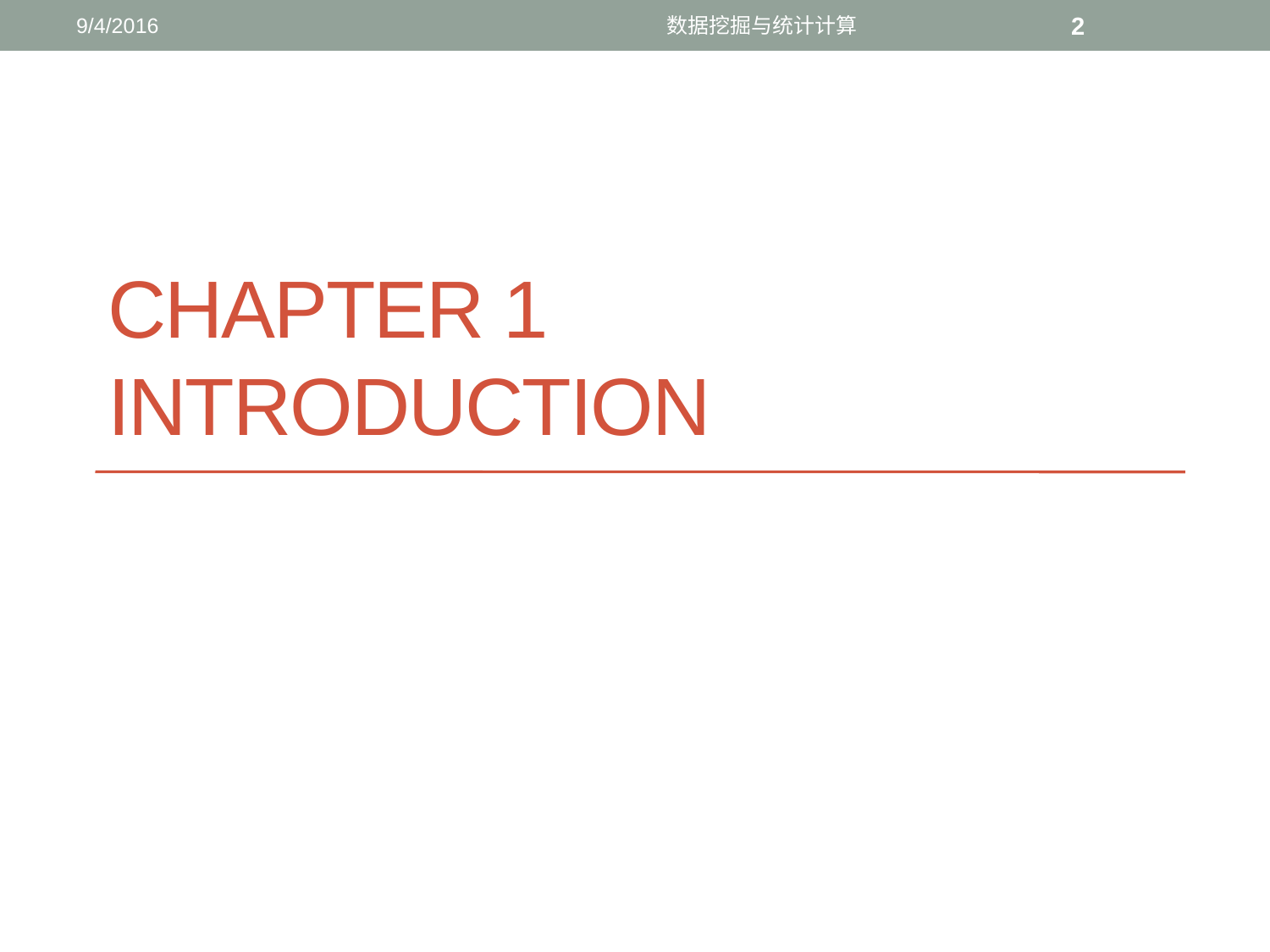

9/4/2016
数据挖掘与统计计算
2
# chapter 1 InTRODUCTIOn